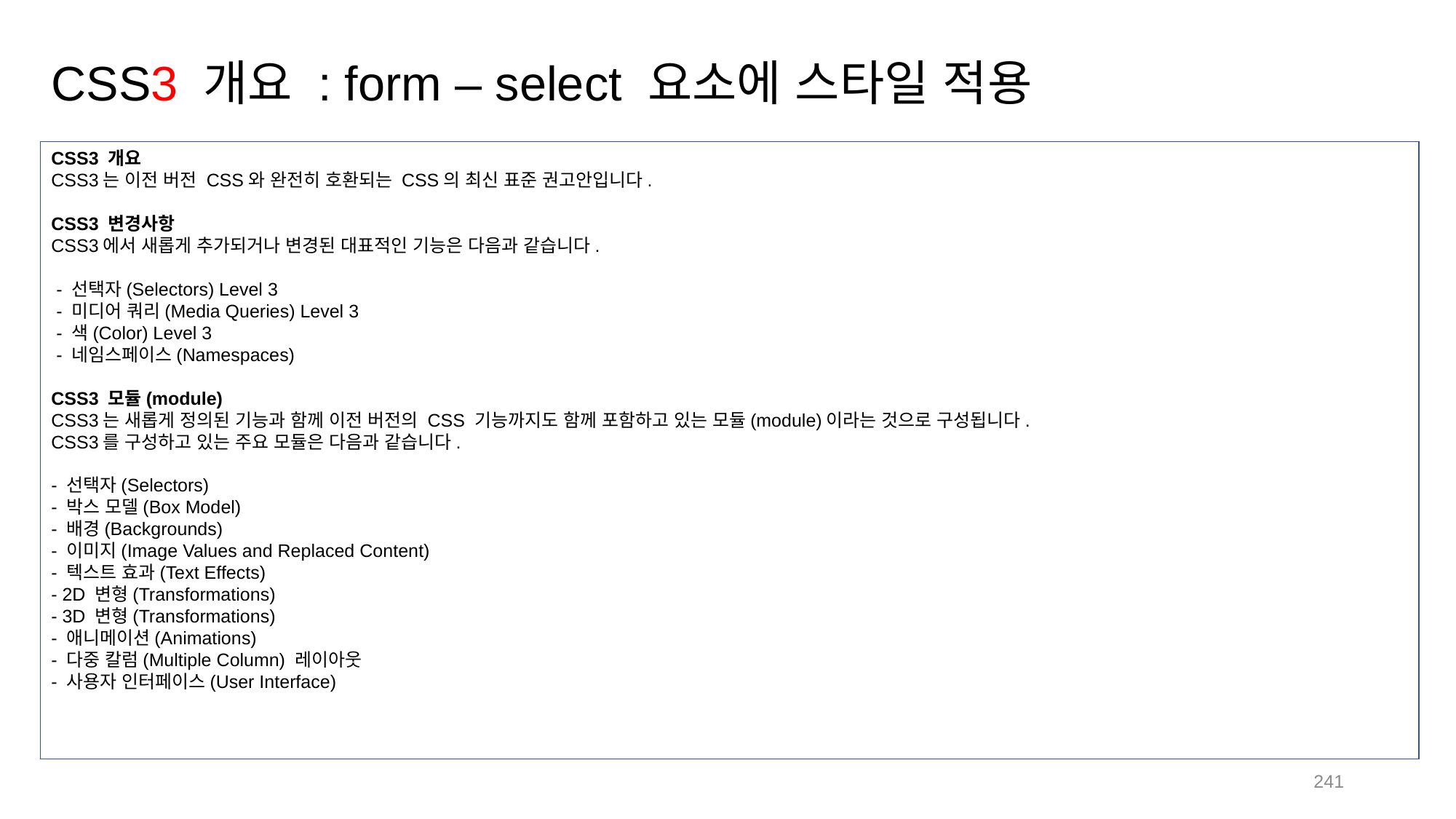

# CSS3 개요 : form – select 요소에 스타일 적용
CSS3 개요
CSS3는 이전 버전 CSS와 완전히 호환되는 CSS의 최신 표준 권고안입니다.

CSS3 변경사항
CSS3에서 새롭게 추가되거나 변경된 대표적인 기능은 다음과 같습니다.

 - 선택자(Selectors) Level 3
 - 미디어 쿼리(Media Queries) Level 3
 - 색(Color) Level 3
 - 네임스페이스(Namespaces)

CSS3 모듈(module)
CSS3는 새롭게 정의된 기능과 함께 이전 버전의 CSS 기능까지도 함께 포함하고 있는 모듈(module)이라는 것으로 구성됩니다.
CSS3를 구성하고 있는 주요 모듈은 다음과 같습니다.

- 선택자(Selectors)
- 박스 모델(Box Model)
- 배경(Backgrounds)
- 이미지(Image Values and Replaced Content)
- 텍스트 효과(Text Effects)
- 2D 변형(Transformations)
- 3D 변형(Transformations)
- 애니메이션(Animations)
- 다중 칼럼(Multiple Column) 레이아웃
- 사용자 인터페이스(User Interface)

241